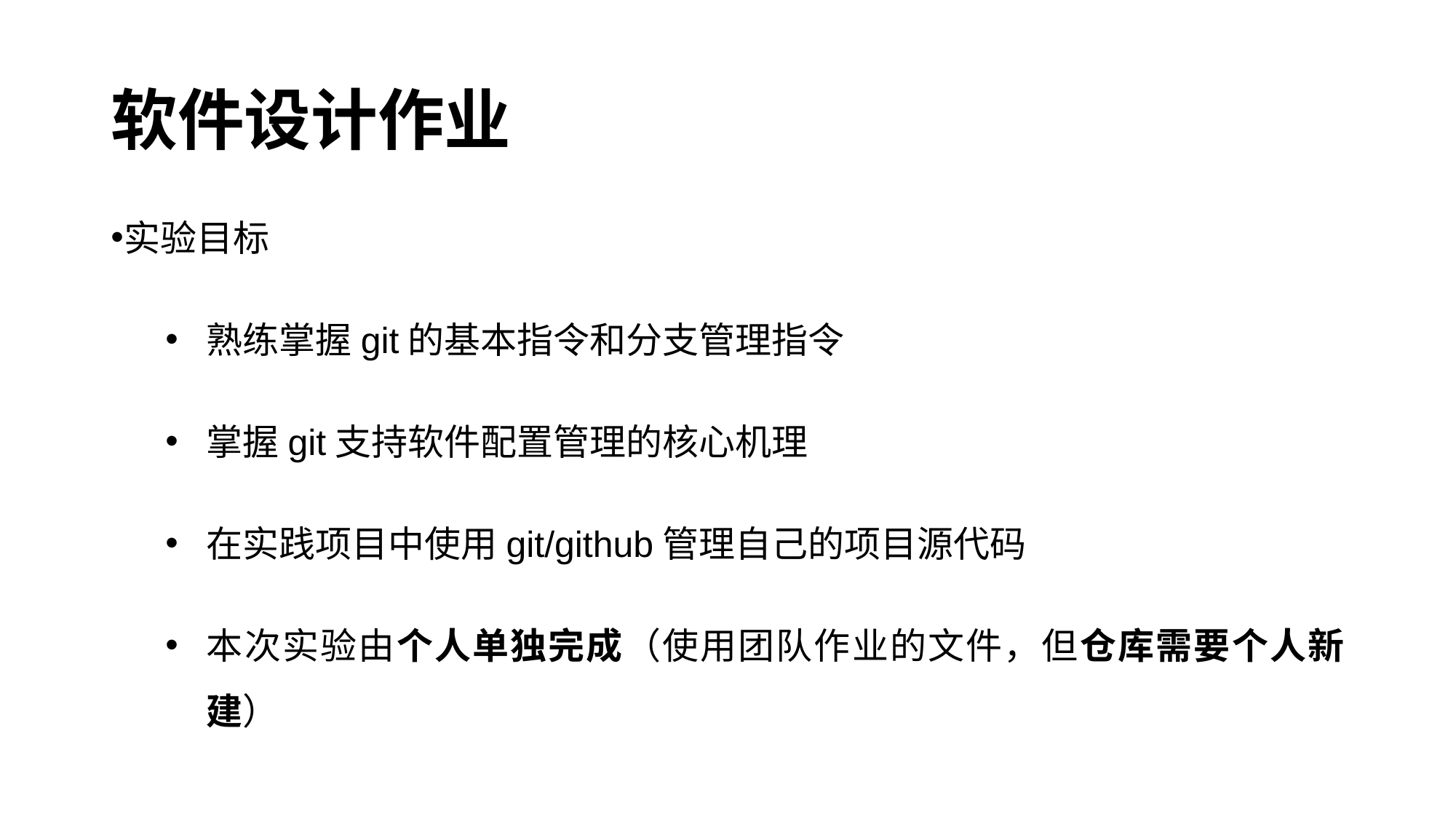

# 软件设计作业
实验目标
熟练掌握git的基本指令和分支管理指令
掌握git支持软件配置管理的核心机理
在实践项目中使用git/github管理自己的项目源代码
本次实验由个人单独完成（使用团队作业的文件，但仓库需要个人新建）
2